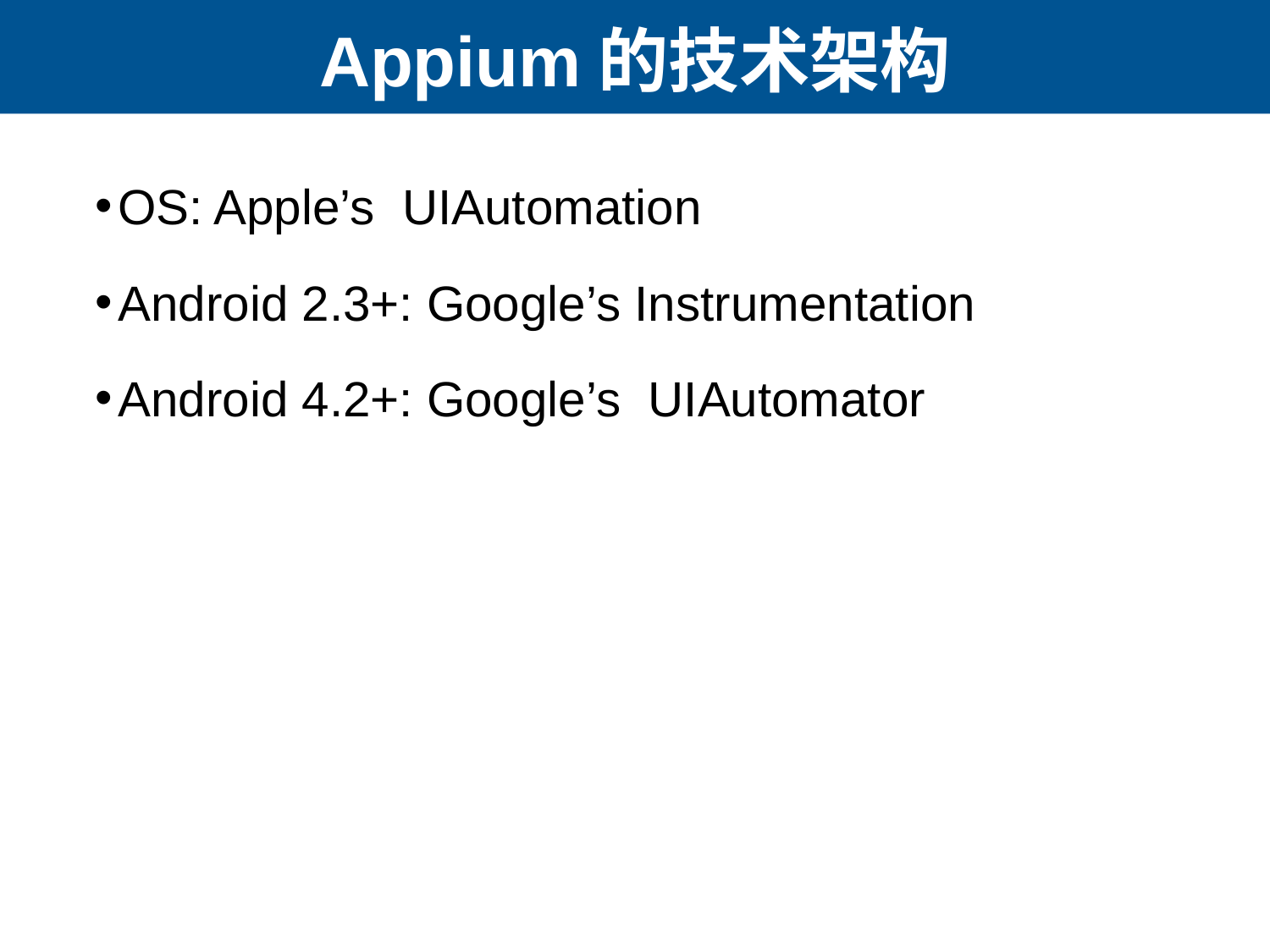

# Appium的技术架构
OS: Apple’s  UIAutomation
Android 2.3+: Google’s Instrumentation
Android 4.2+: Google’s  UIAutomator